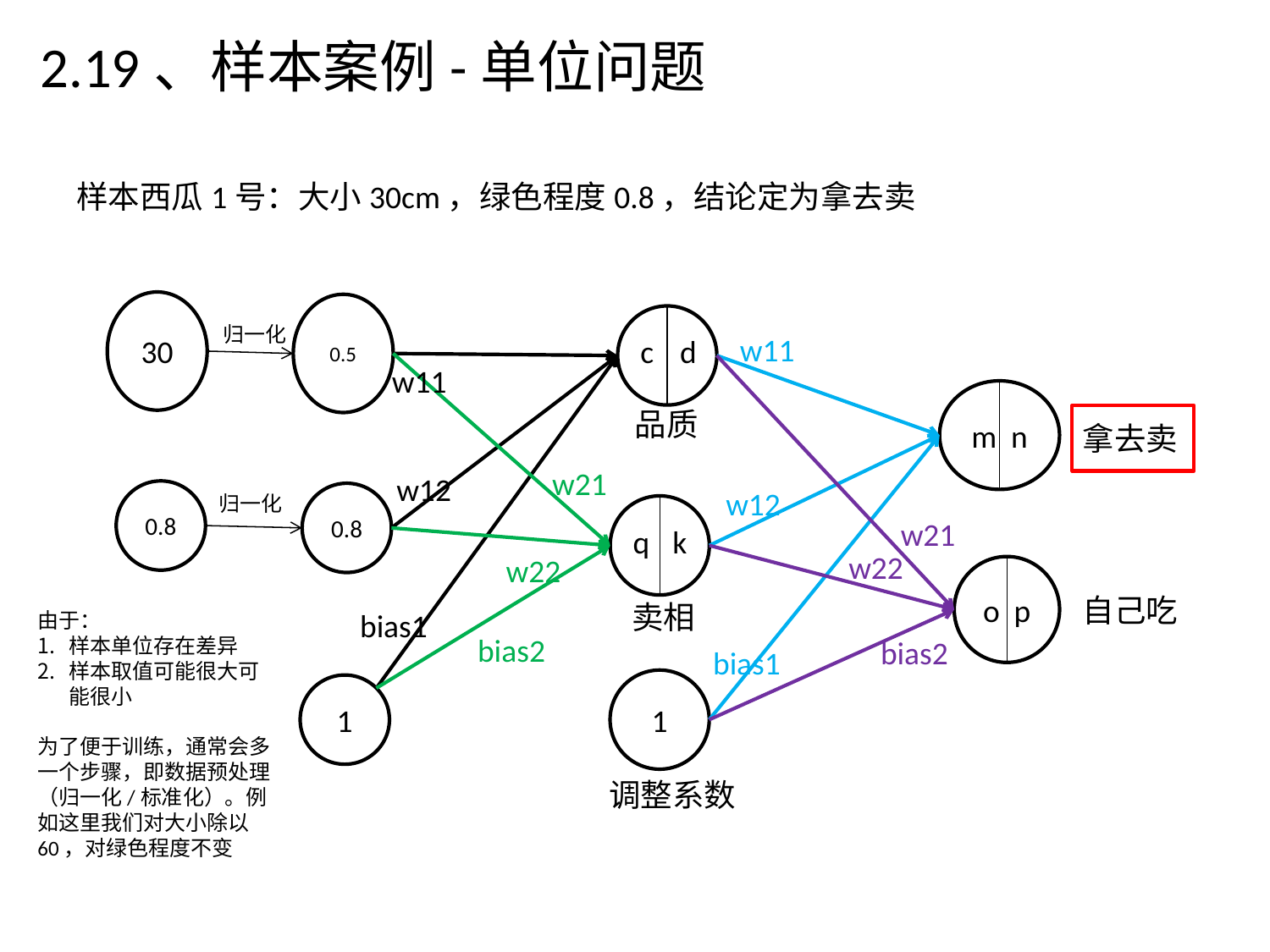

2.19、样本案例-单位问题
样本西瓜1号：大小30cm，绿色程度0.8，结论定为拿去卖
30
0.5

归一化
w11
c
d
w11
m  n
品质

拿去卖
w21
w12
w12
0.8
0.8
归一化

w21
q
k
w22
w22
o  p
自己吃
卖相
bias1
由于：
样本单位存在差异
样本取值可能很大可能很小

为了便于训练，通常会多一个步骤，即数据预处理（归一化/标准化）。例如这里我们对大小除以60，对绿色程度不变
bias2
bias2
bias1
1
1
调整系数